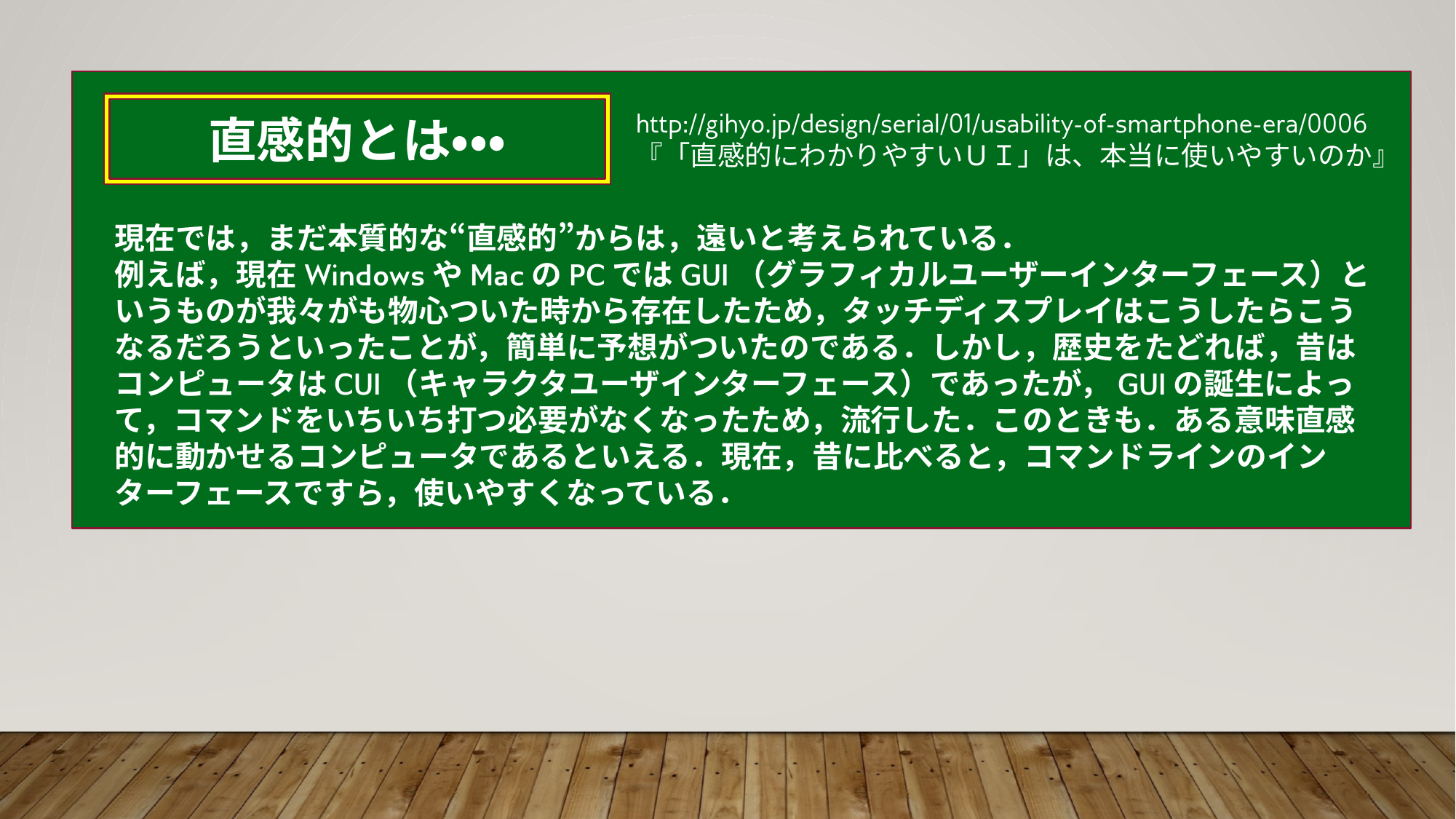

直感的とは・・・
http://gihyo.jp/design/serial/01/usability-of-smartphone-era/0006
『「直感的にわかりやすいＵＩ」は、本当に使いやすいのか』
現在では，まだ本質的な“直感的”からは，遠いと考えられている．
例えば，現在WindowsやMacのPCではGUI（グラフィカルユーザーインターフェース）というものが我々がも物心ついた時から存在したため，タッチディスプレイはこうしたらこうなるだろうといったことが，簡単に予想がついたのである．しかし，歴史をたどれば，昔はコンピュータはCUI（キャラクタユーザインターフェース）であったが，GUIの誕生によって，コマンドをいちいち打つ必要がなくなったため，流行した．このときも．ある意味直感的に動かせるコンピュータであるといえる．現在，昔に比べると，コマンドラインのインターフェースですら，使いやすくなっている．